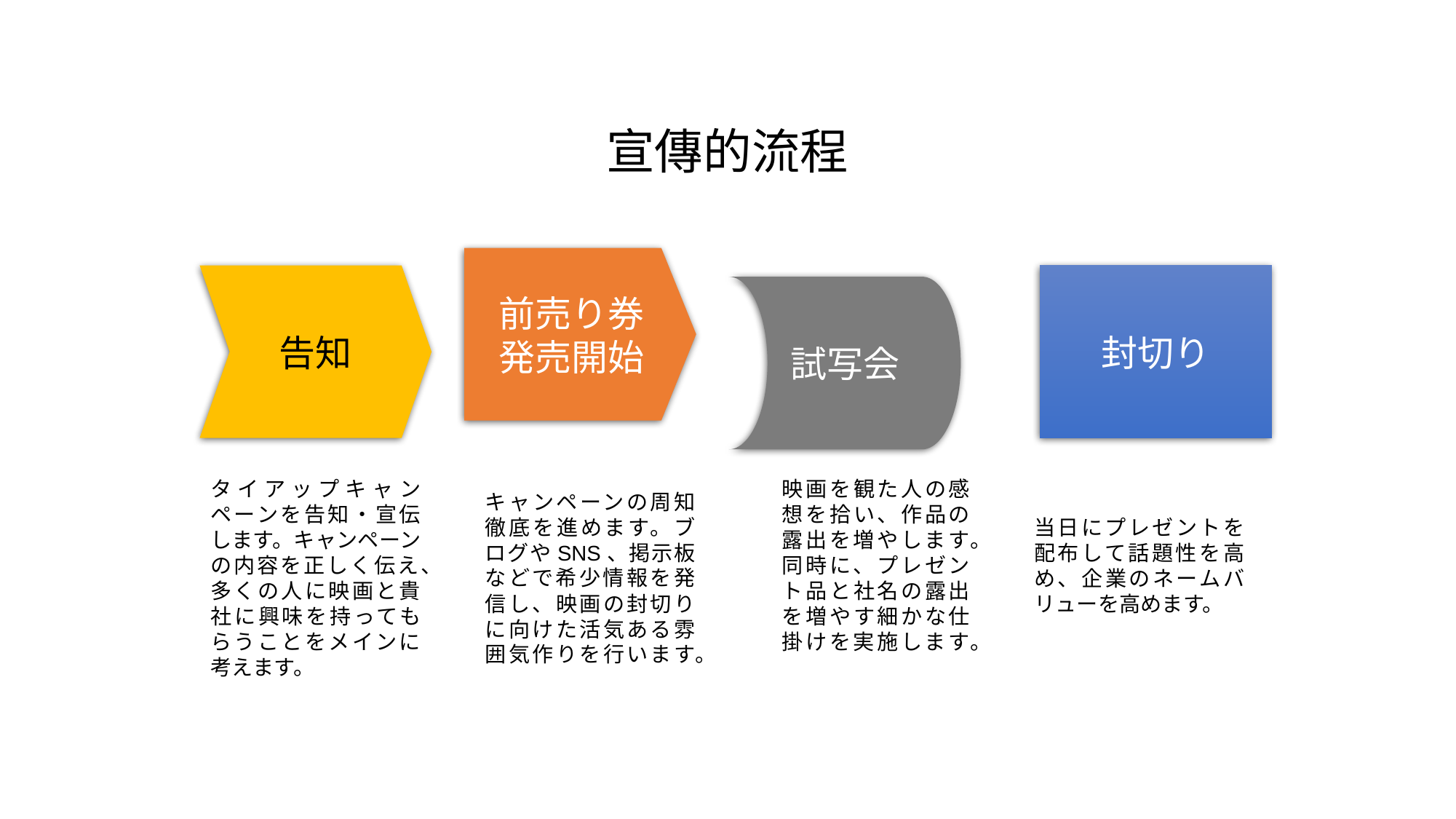

宣傳的流程
前売り券
発売開始
告知
封切り
試写会
タイアップキャンペーンを告知・宣伝します。キャンペーンの内容を正しく伝え、多くの人に映画と貴社に興味を持ってもらうことをメインに考えます。
映画を観た人の感想を拾い、作品の露出を増やします。同時に、プレゼント品と社名の露出を増やす細かな仕掛けを実施します。

キャンペーンの周知徹底を進めます。ブログやSNS、掲示板などで希少情報を発信し、映画の封切りに向けた活気ある雰囲気作りを行います。
当日にプレゼントを配布して話題性を高め、企業のネームバリューを高めます。